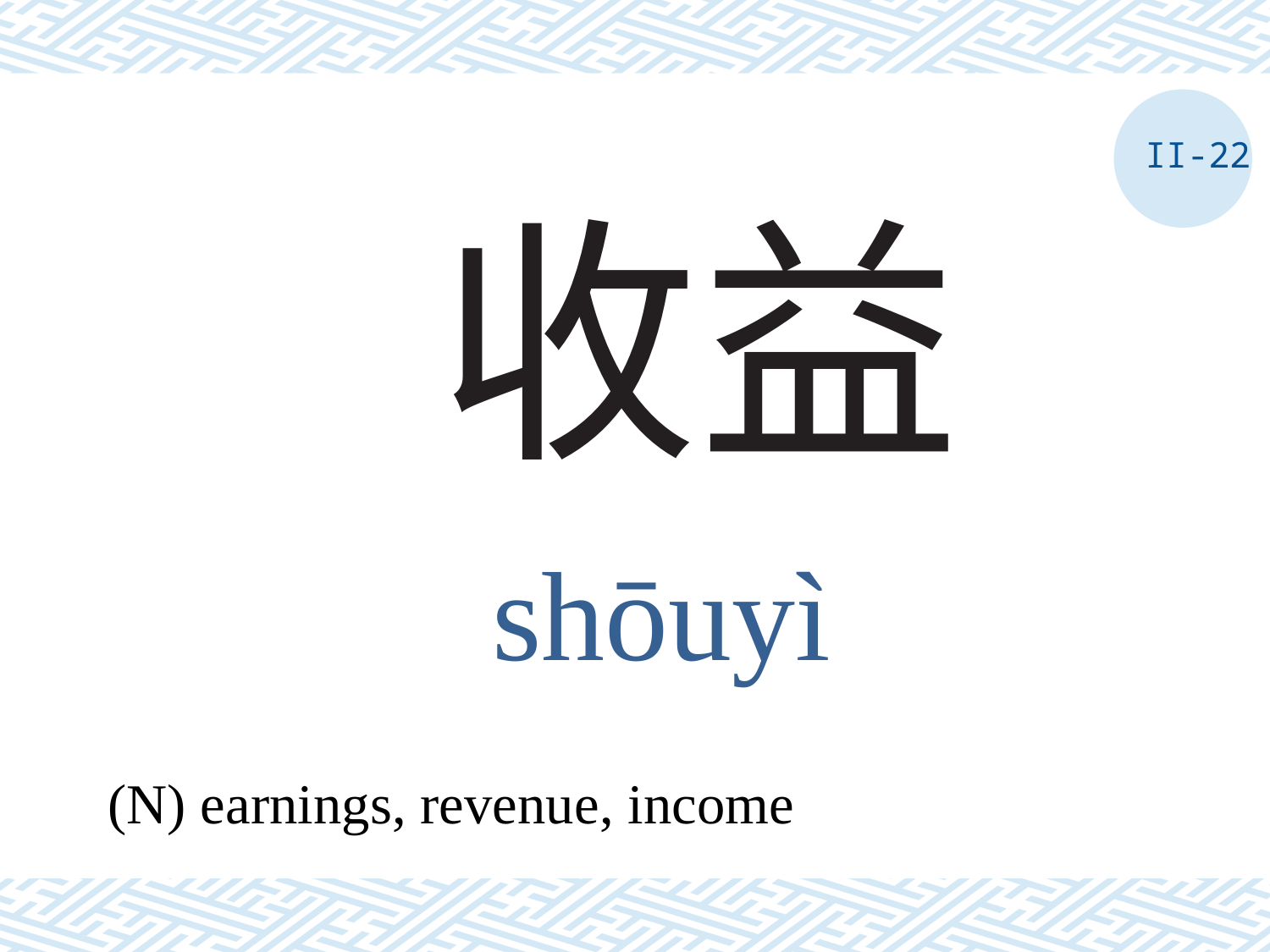

II-22

# 收益
shōuyì
(N) earnings, revenue, income